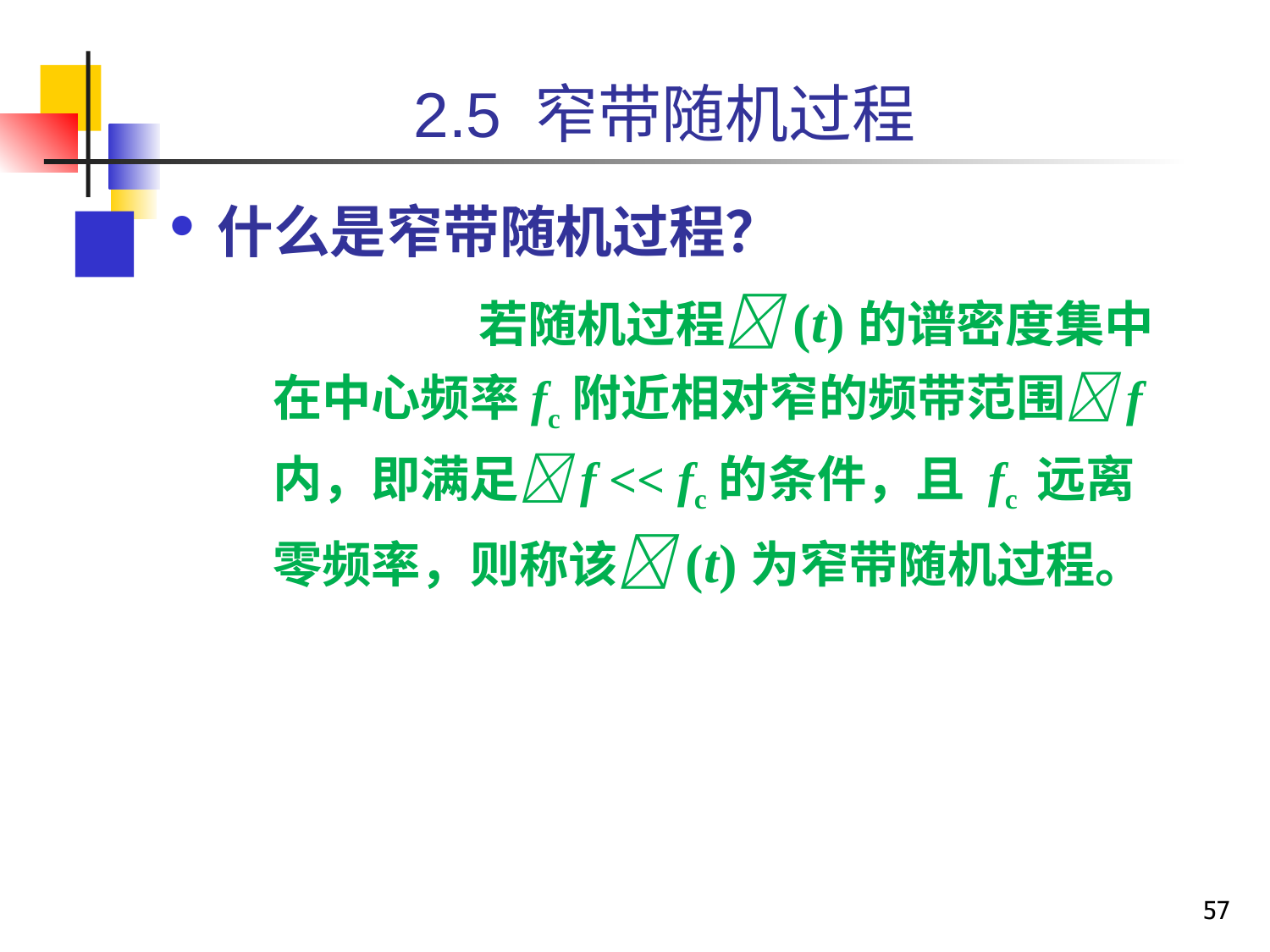

什么是窄带随机过程？
		      若随机过程ξ(t)的谱密度集中在中心频率fc附近相对窄的频带范围Δf 内，即满足Δf << fc的条件，且 fc 远离零频率，则称该ξ(t)为窄带随机过程。
2.5 窄带随机过程
57